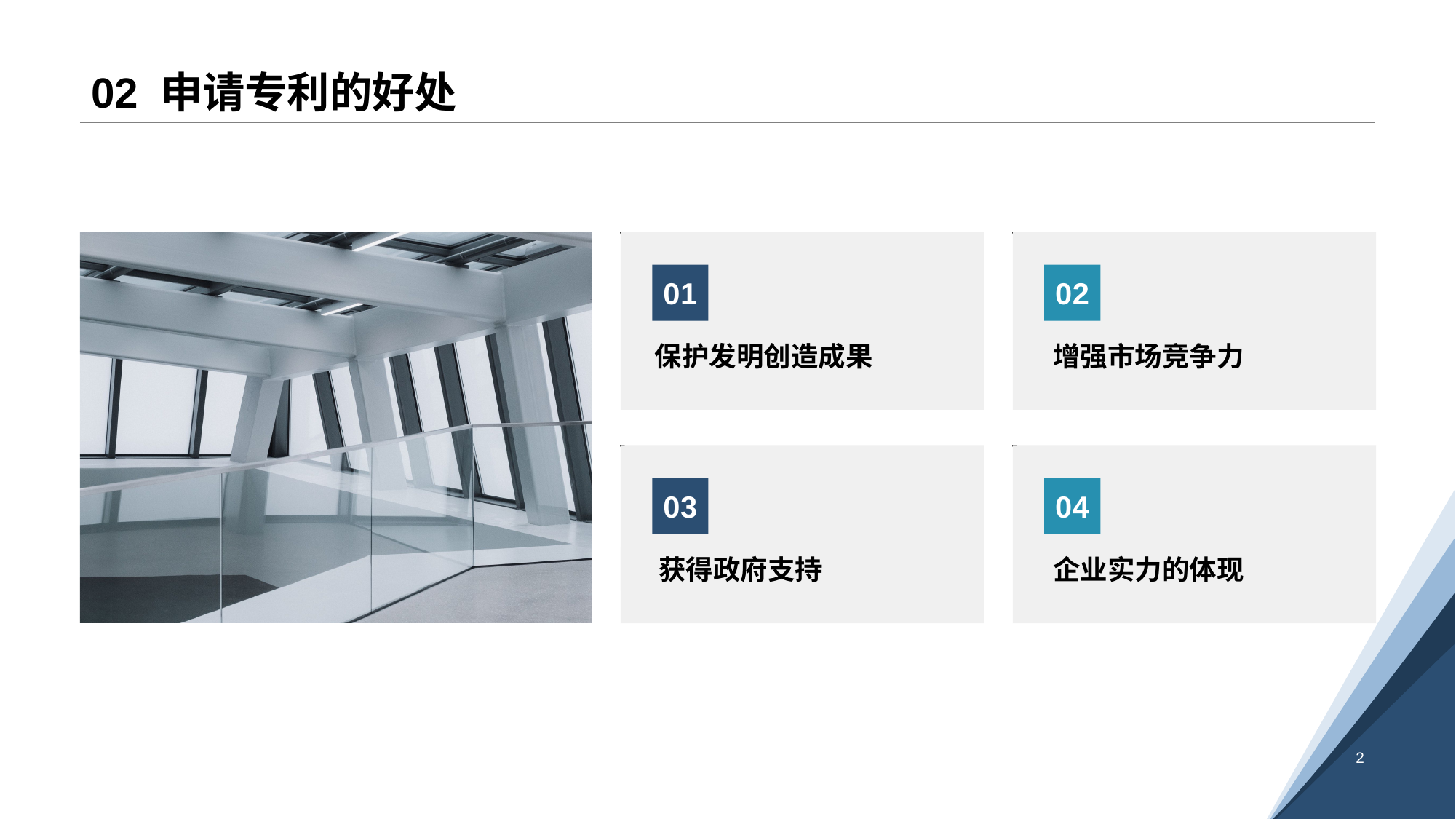

# 02 申请专利的好处

0 1
保护发明创造成果

0 2
增强市场竞争力

0 3
获得政府支持

0 4
企业实力的体现

2